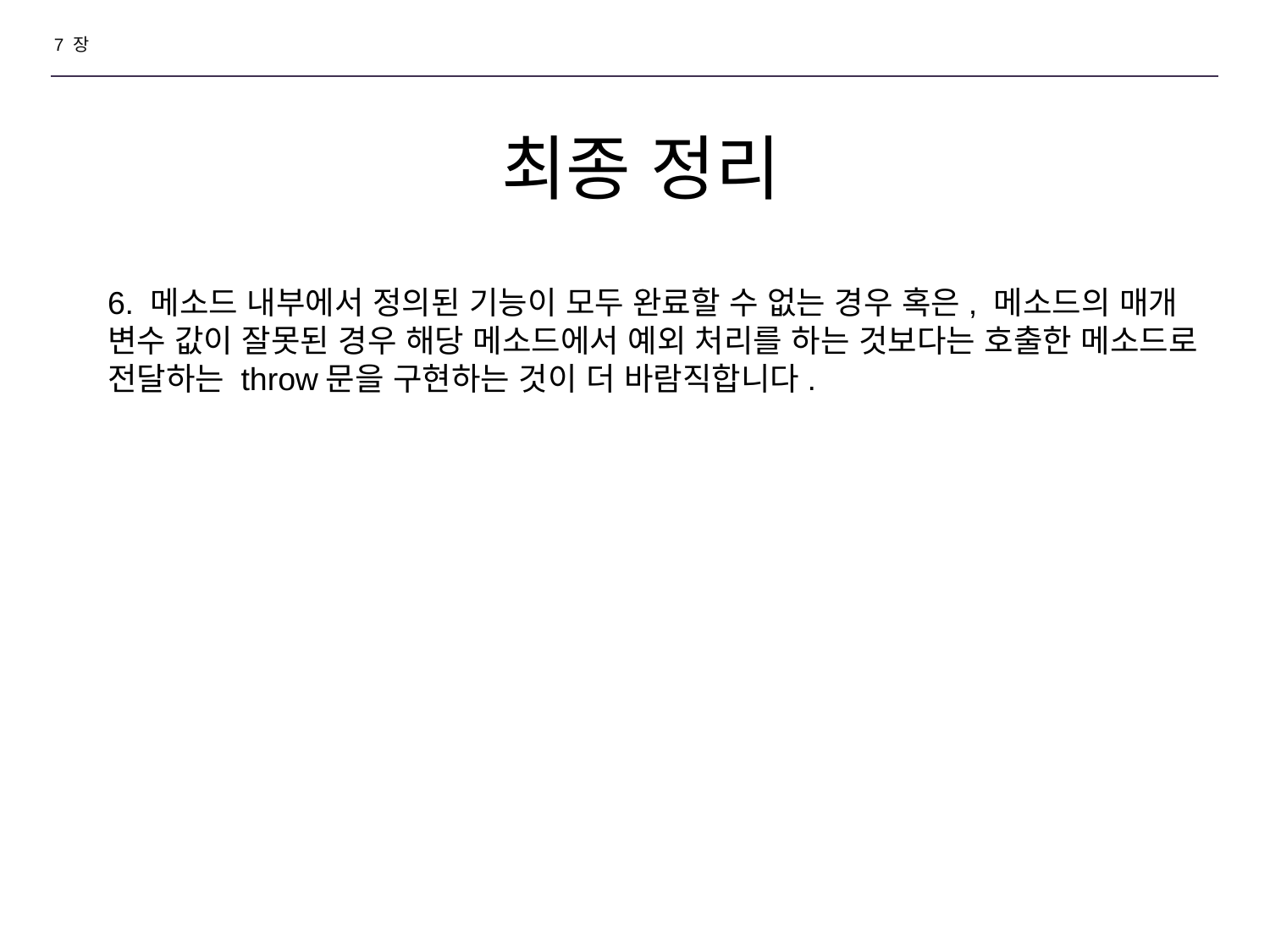

7 장
# 최종 정리

6. 메소드 내부에서 정의된 기능이 모두 완료할 수 없는 경우 혹은, 메소드의 매개 변수 값이 잘못된 경우 해당 메소드에서 예외 처리를 하는 것보다는 호출한 메소드로 전달하는 throw문을 구현하는 것이 더 바람직합니다.